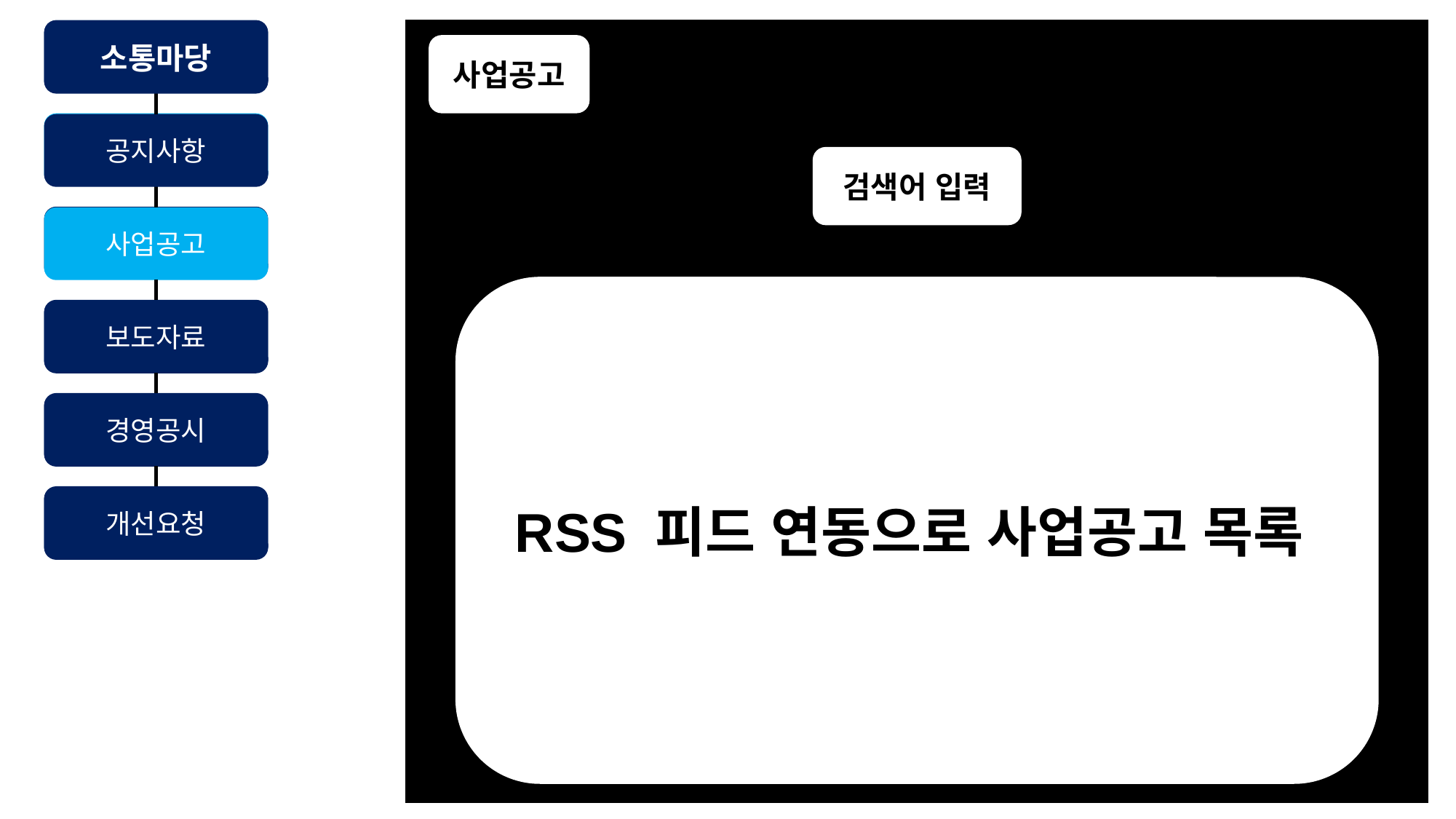

진흥원소개

소통마당
사업공고
이사장 인사말
공지사항
검색어 입력
원장 인사말
사업공고
RSS 피드 연동으로 사업공고 목록
비전 및 미션
보도자료
연혁
경영공시
조직도
개선요청